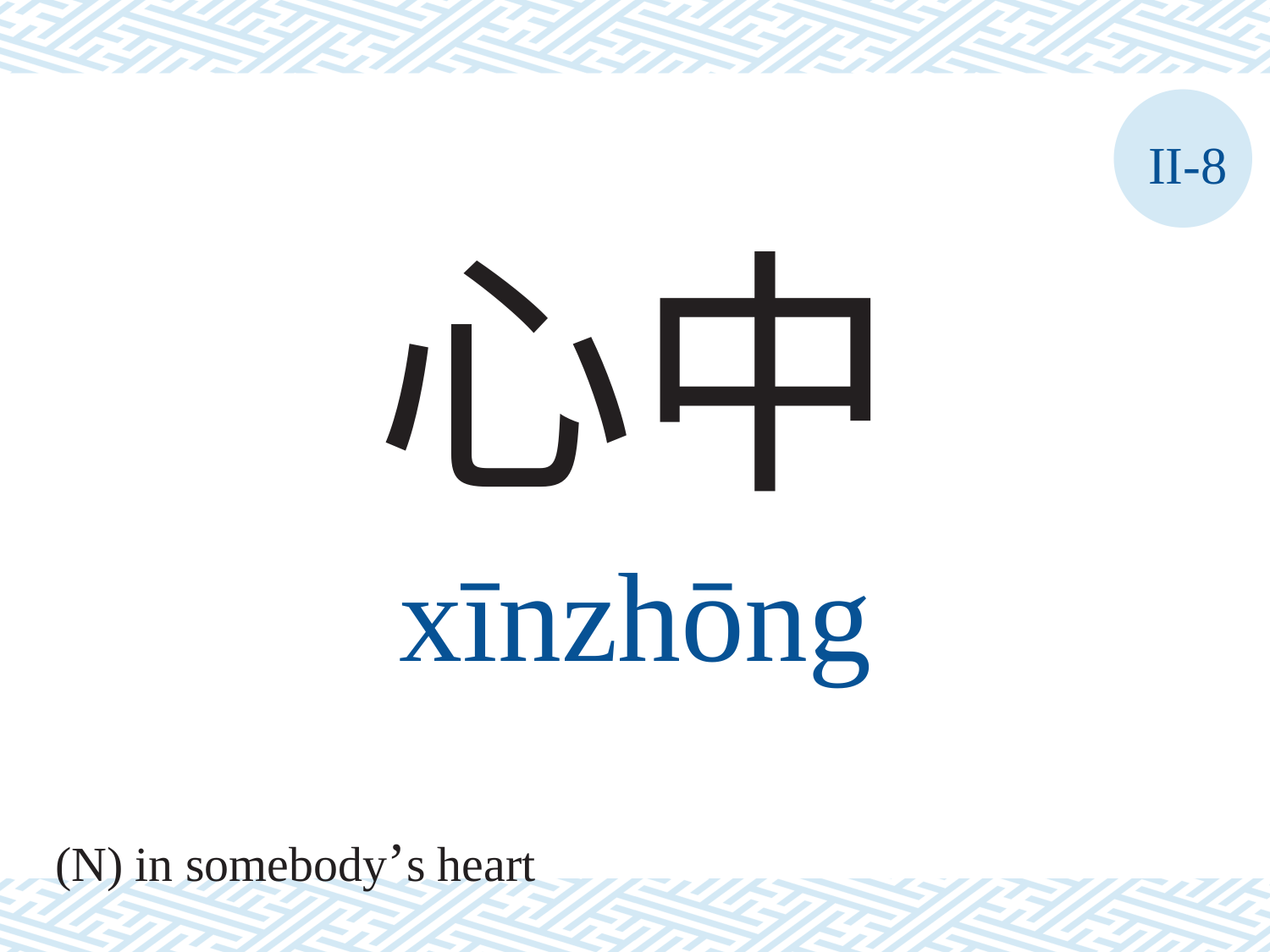

II-8
心中
xīnzhōng
(N) in somebody’s heart